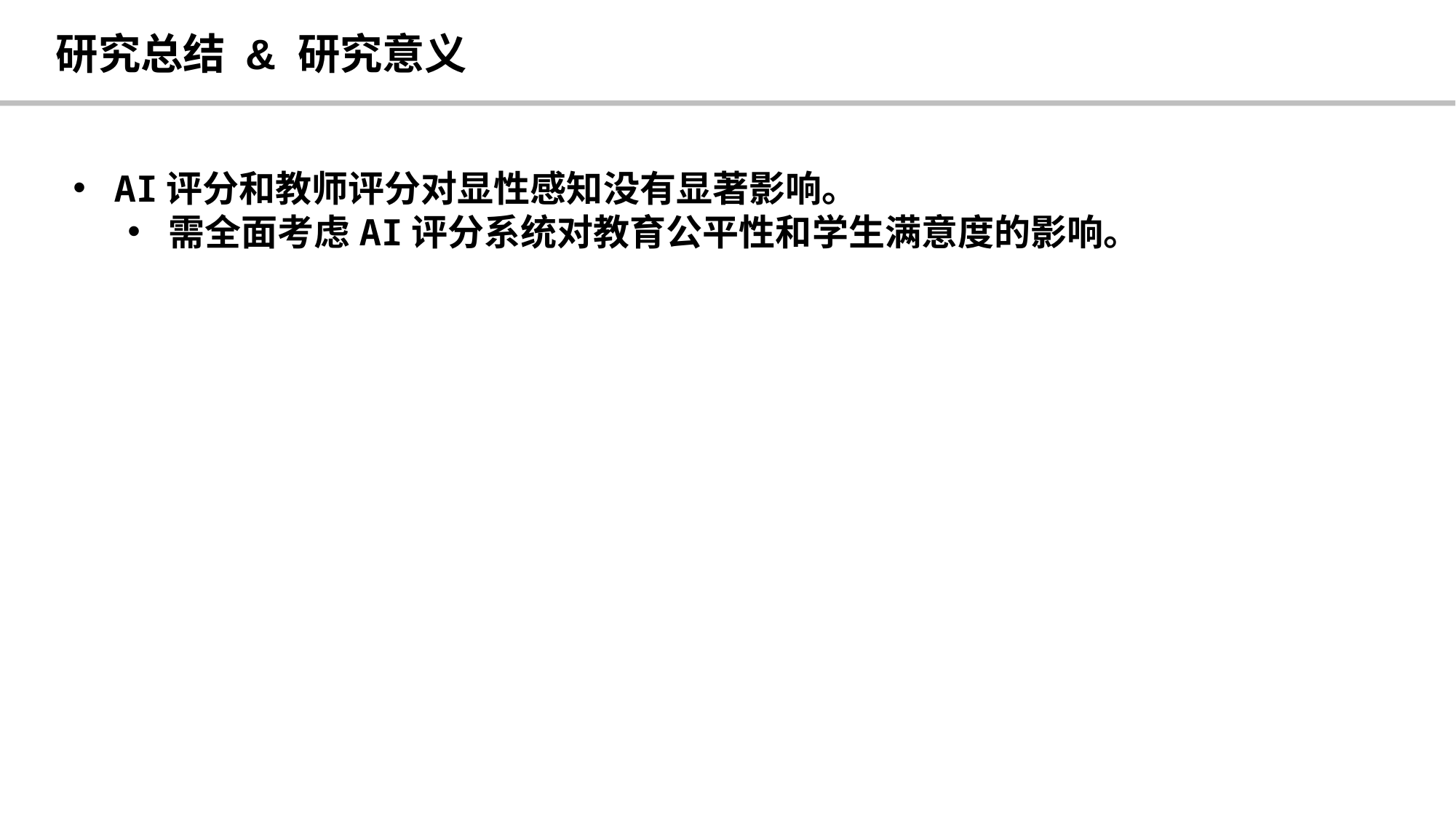

# 研究总结 & 研究意义
AI评分和教师评分对显性感知没有显著影响。
需全面考虑AI评分系统对教育公平性和学生满意度的影响。